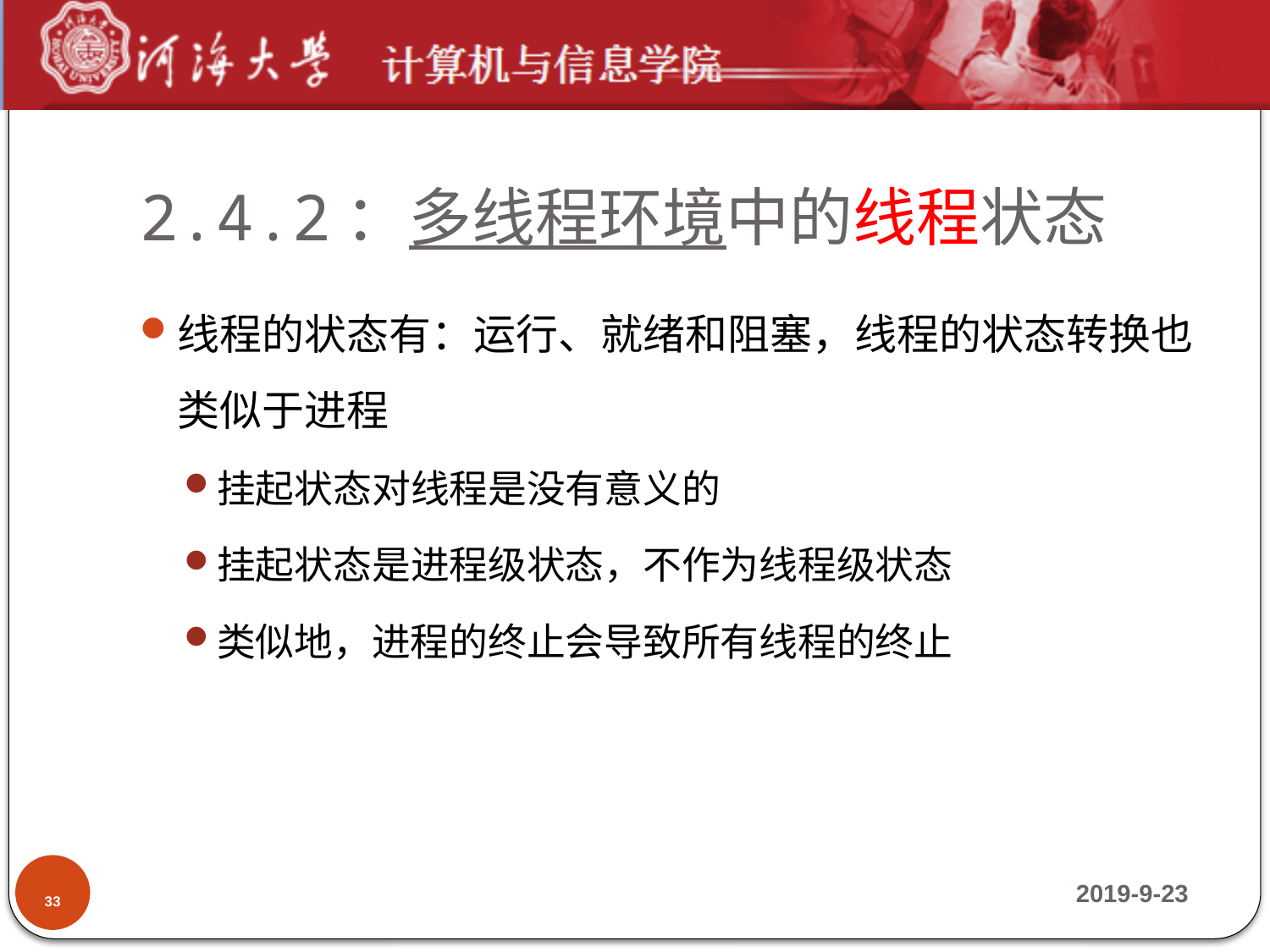

# 2.4.2：多线程环境中的线程状态
线程的状态有：运行、就绪和阻塞，线程的状态转换也类似于进程
挂起状态对线程是没有意义的
挂起状态是进程级状态，不作为线程级状态
类似地，进程的终止会导致所有线程的终止

33
2019-9-23